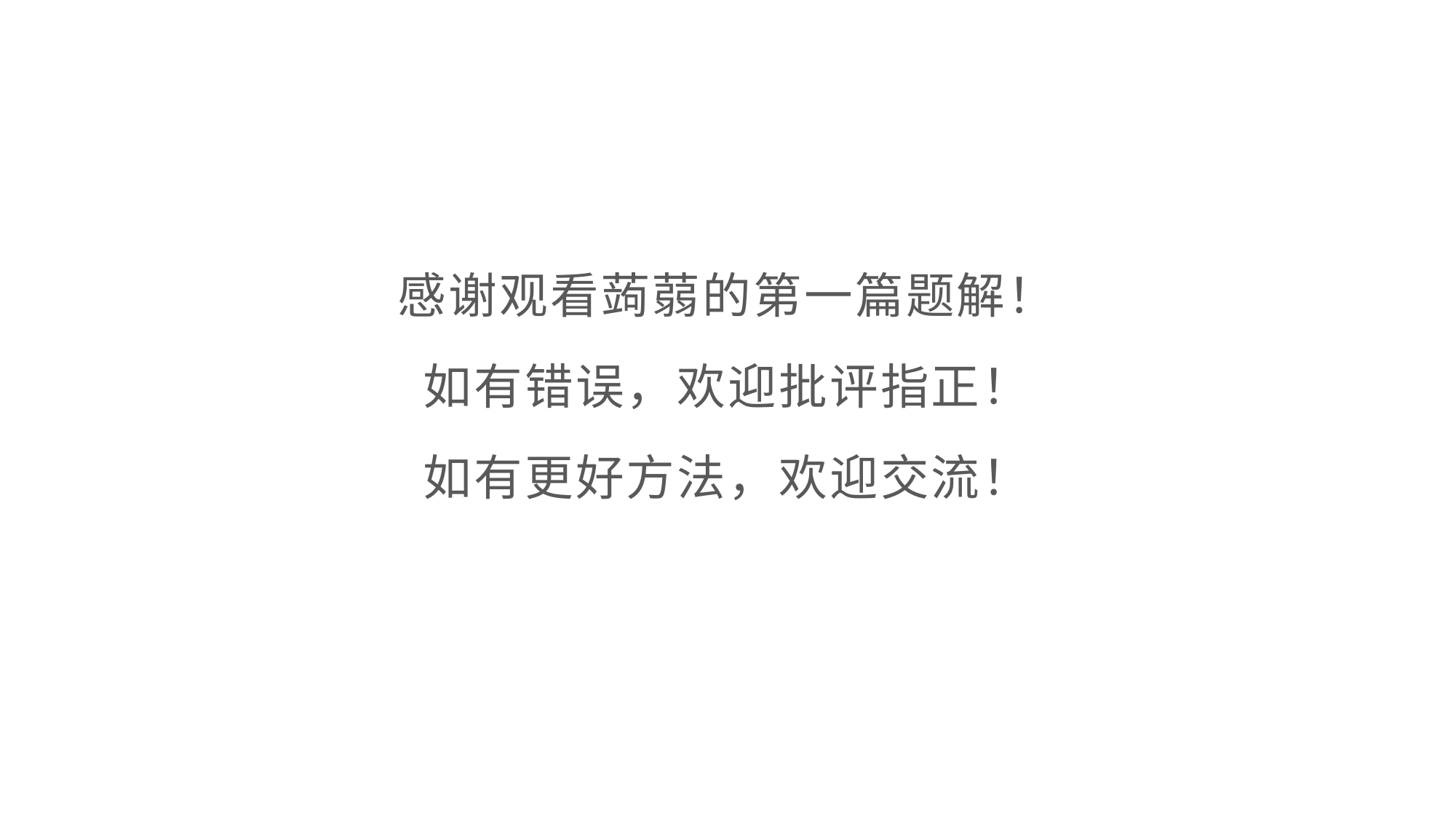

感谢观看蒟蒻的第一篇题解！
如有错误，欢迎批评指正！
如有更好方法，欢迎交流！